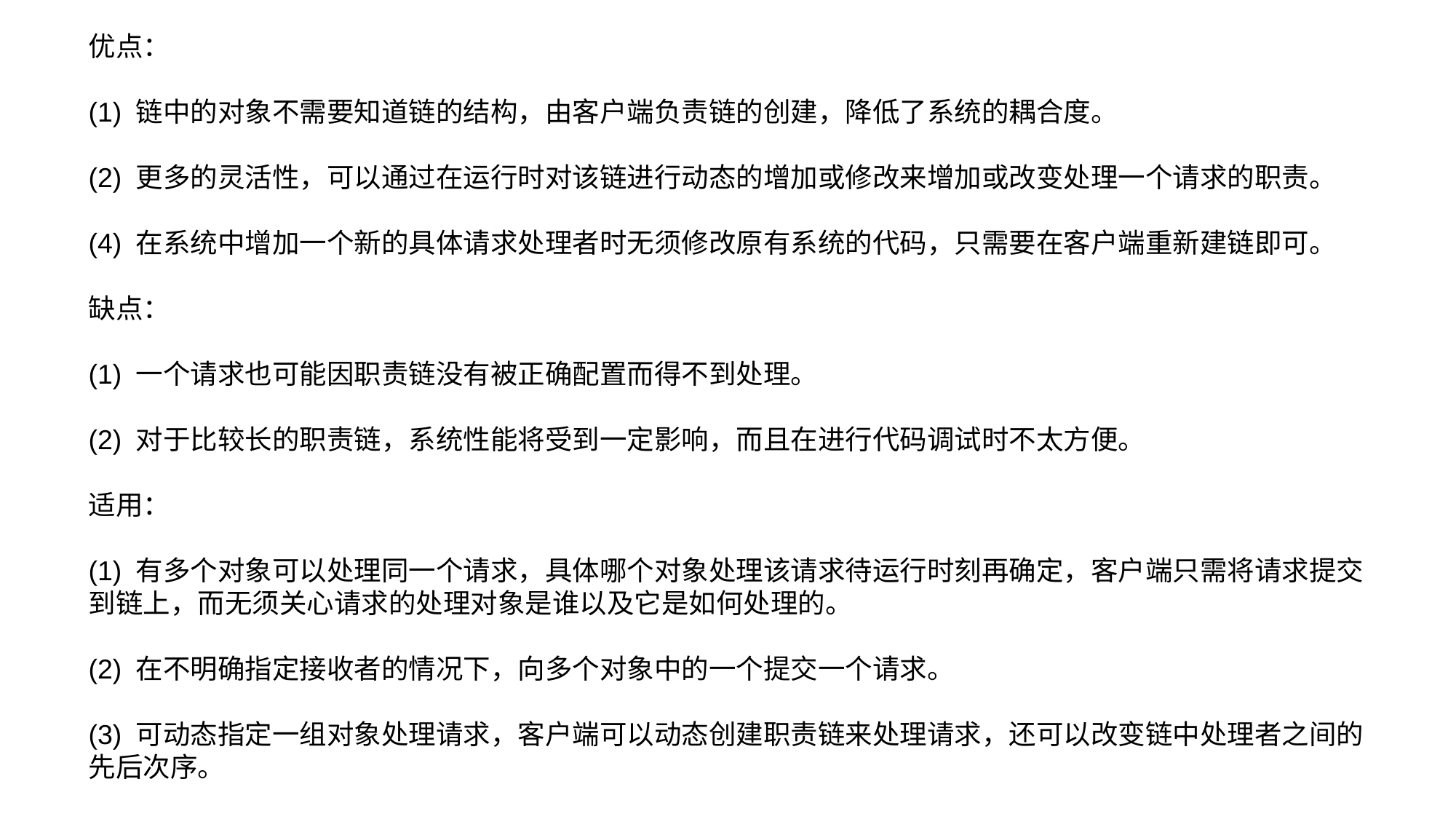

优点：

(1) 链中的对象不需要知道链的结构，由客户端负责链的创建，降低了系统的耦合度。

(2) 更多的灵活性，可以通过在运行时对该链进行动态的增加或修改来增加或改变处理一个请求的职责。

(4) 在系统中增加一个新的具体请求处理者时无须修改原有系统的代码，只需要在客户端重新建链即可。

缺点：

(1) 一个请求也可能因职责链没有被正确配置而得不到处理。

(2) 对于比较长的职责链，系统性能将受到一定影响，而且在进行代码调试时不太方便。

适用：

(1) 有多个对象可以处理同一个请求，具体哪个对象处理该请求待运行时刻再确定，客户端只需将请求提交到链上，而无须关心请求的处理对象是谁以及它是如何处理的。

(2) 在不明确指定接收者的情况下，向多个对象中的一个提交一个请求。

(3) 可动态指定一组对象处理请求，客户端可以动态创建职责链来处理请求，还可以改变链中处理者之间的先后次序。